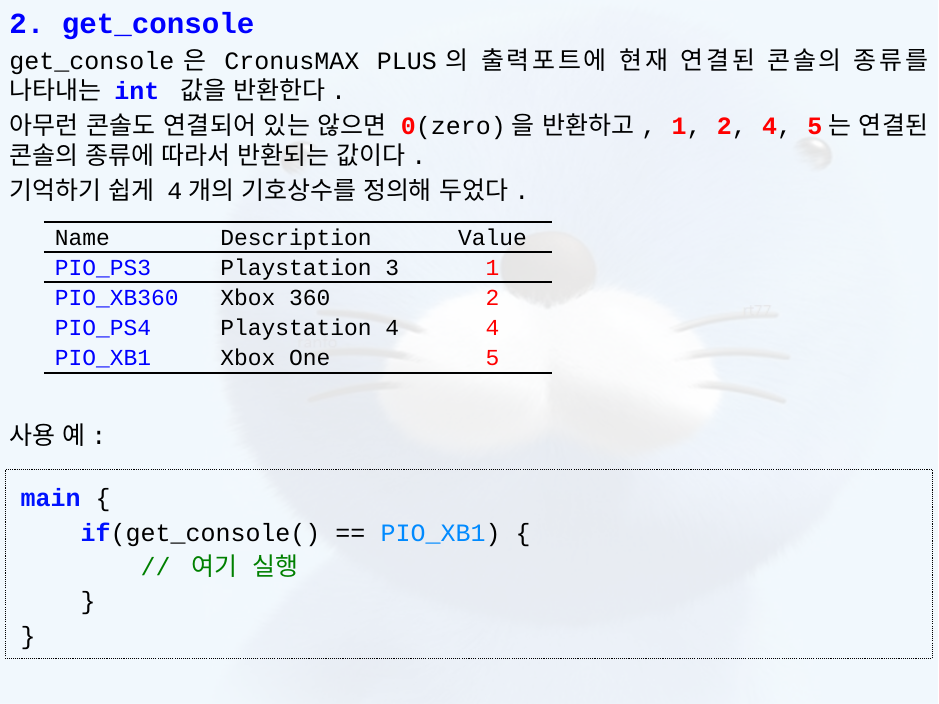

2. get_console
get_console은 CronusMAX PLUS의 출력포트에 현재 연결된 콘솔의 종류를 나타내는 int 값을 반환한다.
아무런 콘솔도 연결되어 있는 않으면 0(zero)을 반환하고, 1, 2, 4, 5는 연결된 콘솔의 종류에 따라서 반환되는 값이다.
기억하기 쉽게 4개의 기호상수를 정의해 두었다.

사용 예:

| Name | Description | Value |
| --- | --- | --- |
| PIO\_PS3 | Playstation 3 | 1 |
| PIO\_XB360 | Xbox 360 | 2 |
| PIO\_PS4 | Playstation 4 | 4 |
| PIO\_XB1 | Xbox One | 5 |
main {
    if(get_console() == PIO_XB1) {
        // 여기 실행
    }
}